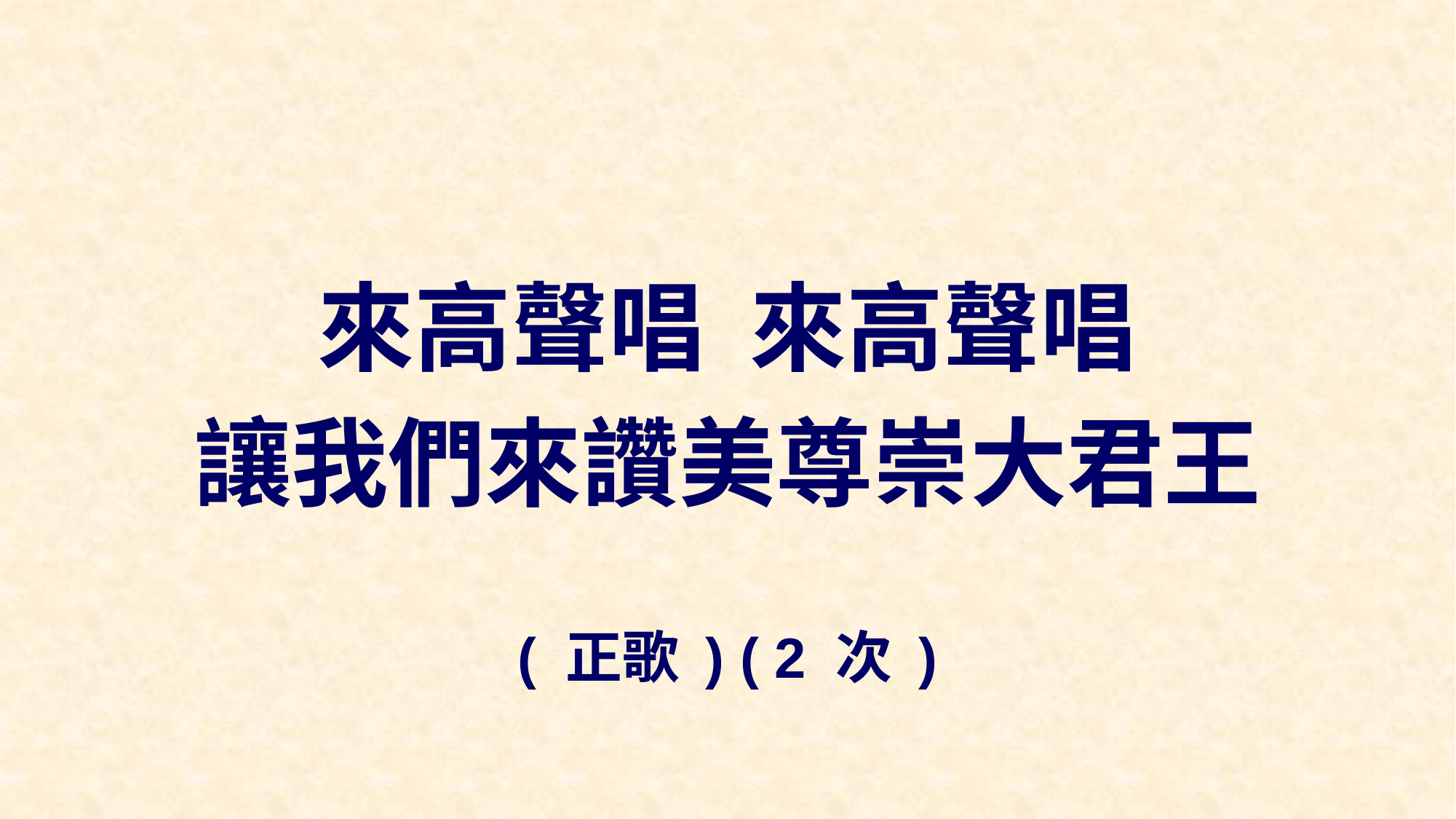

來高聲唱  來高聲唱
讓我們來讚美尊崇大君王
( 正歌 ) ( 2 次 )